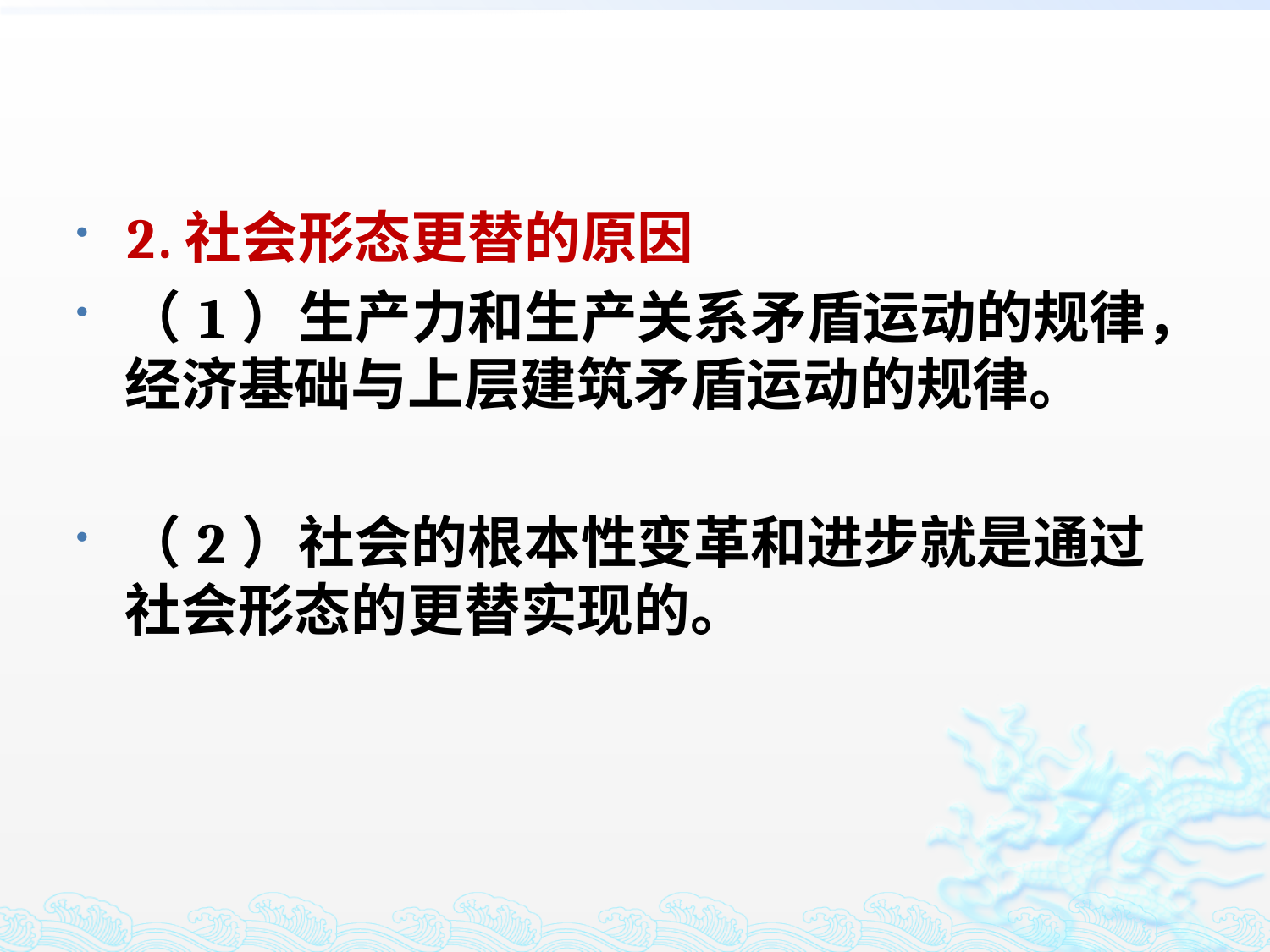

2.社会形态更替的原因
（1）生产力和生产关系矛盾运动的规律，经济基础与上层建筑矛盾运动的规律。

（2）社会的根本性变革和进步就是通过社会形态的更替实现的。